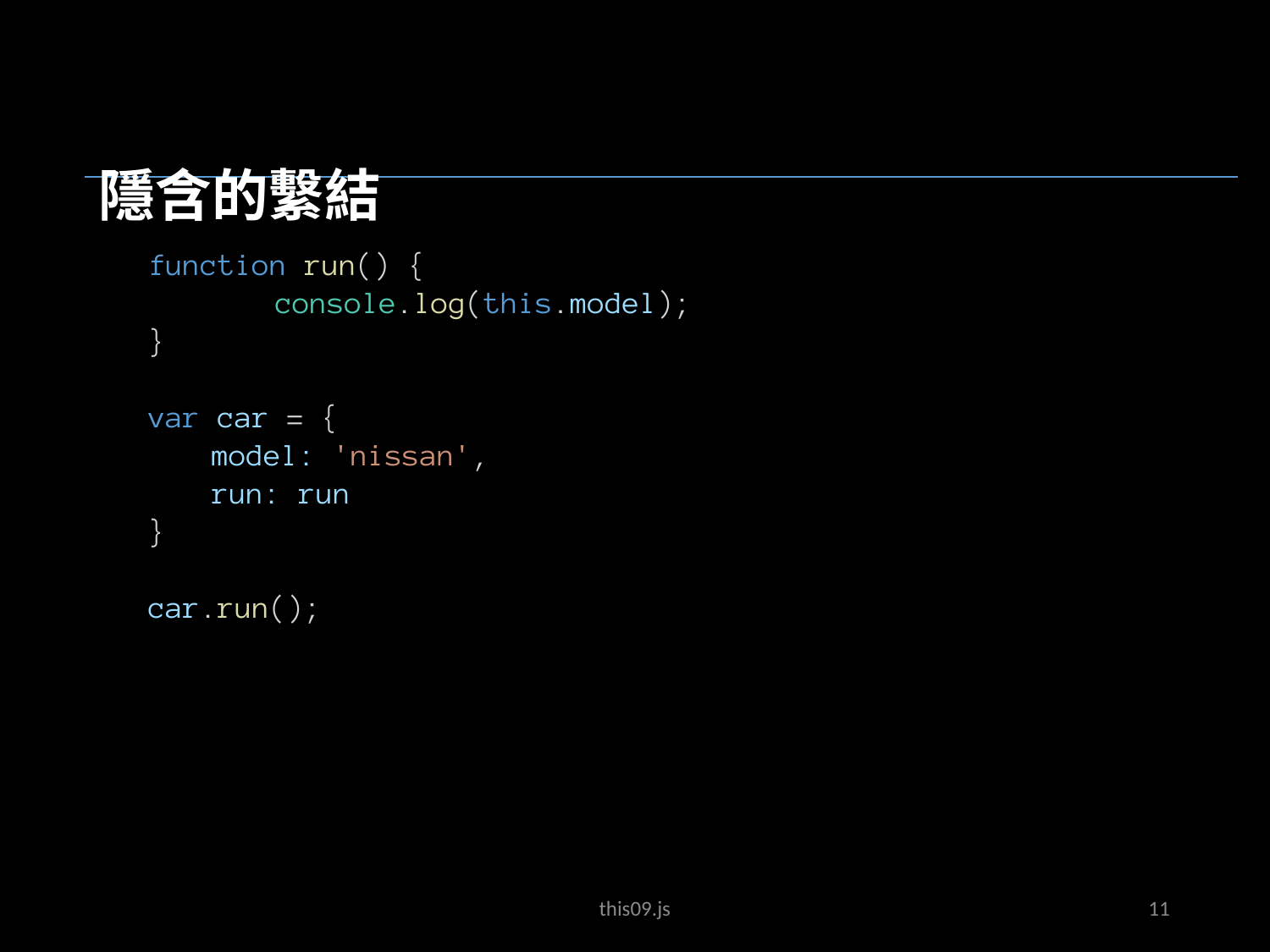

隱含的繫結
function run() {
	console.log(this.model);
}
var car = {
model: 'nissan',
run: run
}
car.run();
this09.js
11